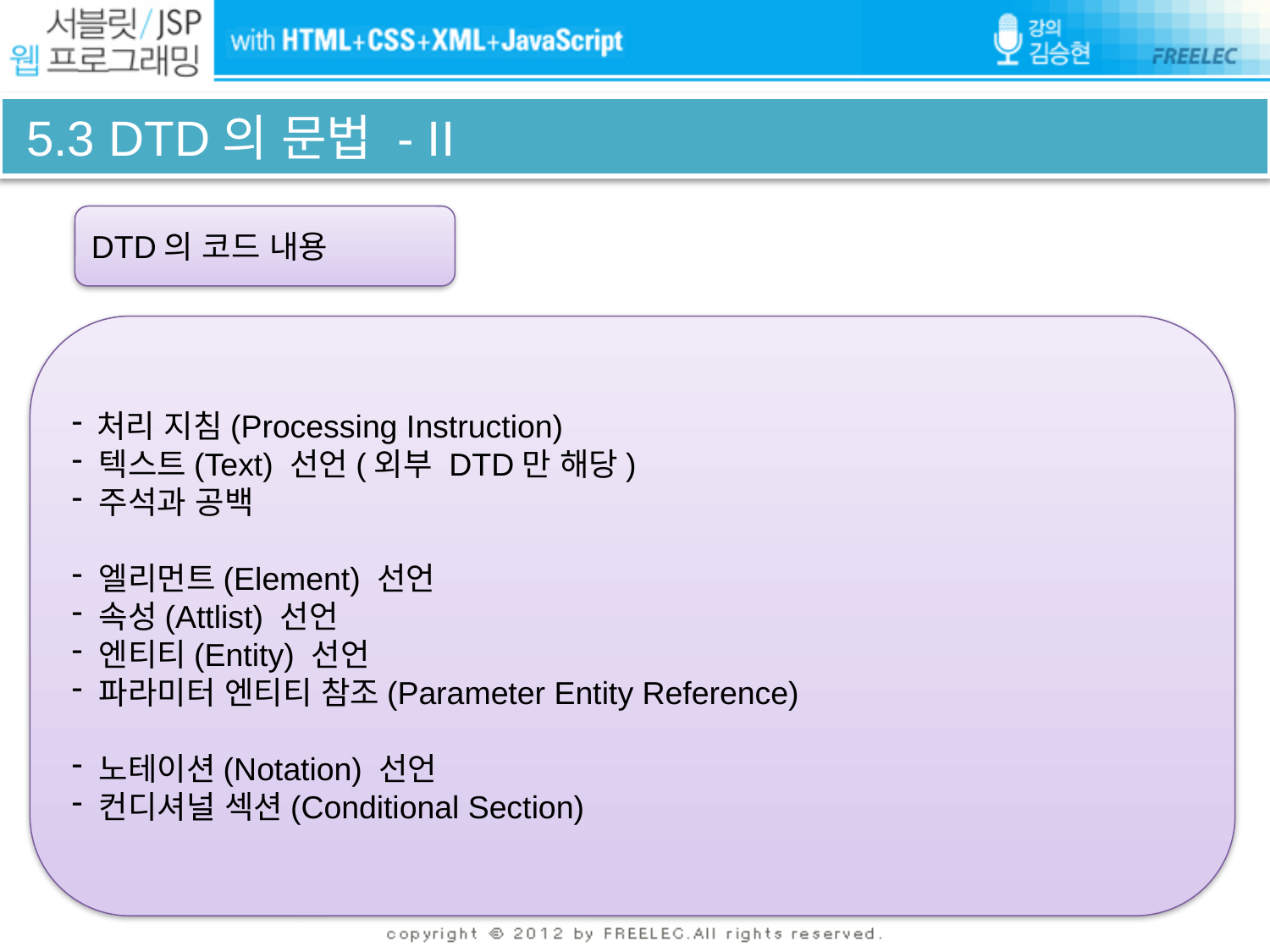

# 5.3 DTD의 문법 - II
DTD의 코드 내용
 처리 지침(Processing Instruction)
 텍스트(Text) 선언(외부 DTD만 해당)
 주석과 공백

 엘리먼트(Element) 선언
 속성(Attlist) 선언
 엔티티(Entity) 선언
 파라미터 엔티티 참조(Parameter Entity Reference)

 노테이션(Notation) 선언
 컨디셔널 섹션(Conditional Section)